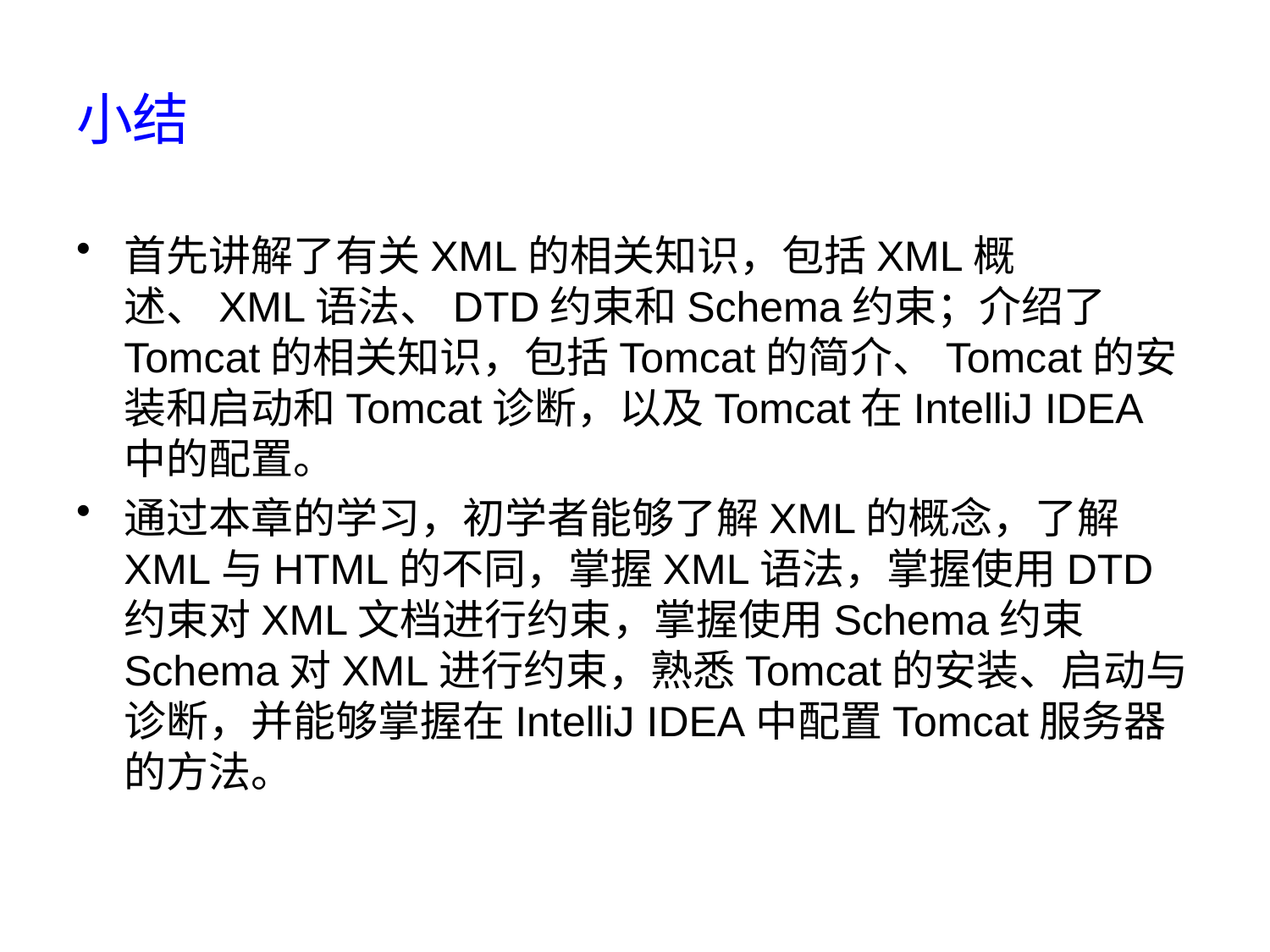

# 小结
首先讲解了有关XML的相关知识，包括XML概述、XML语法、DTD约束和Schema约束；介绍了Tomcat的相关知识，包括Tomcat的简介、Tomcat的安装和启动和Tomcat诊断，以及Tomcat在IntelliJ IDEA中的配置。
通过本章的学习，初学者能够了解XML的概念，了解XML与HTML的不同，掌握XML语法，掌握使用DTD约束对XML文档进行约束，掌握使用Schema约束Schema对XML进行约束，熟悉Tomcat的安装、启动与诊断，并能够掌握在IntelliJ IDEA中配置Tomcat服务器的方法。